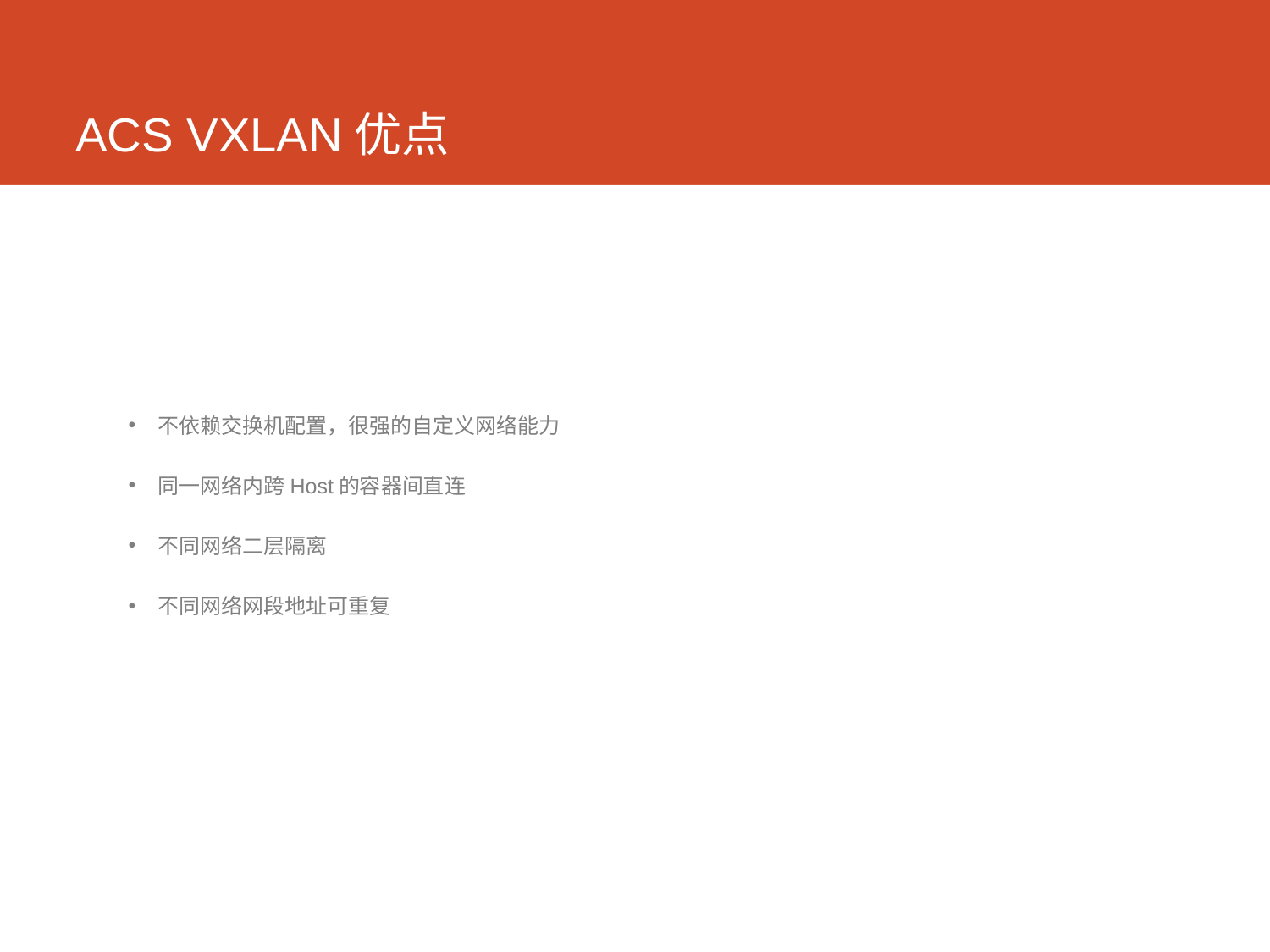

# ACS VXLAN优点
不依赖交换机配置，很强的自定义网络能力
同一网络内跨Host的容器间直连
不同网络二层隔离
不同网络网段地址可重复